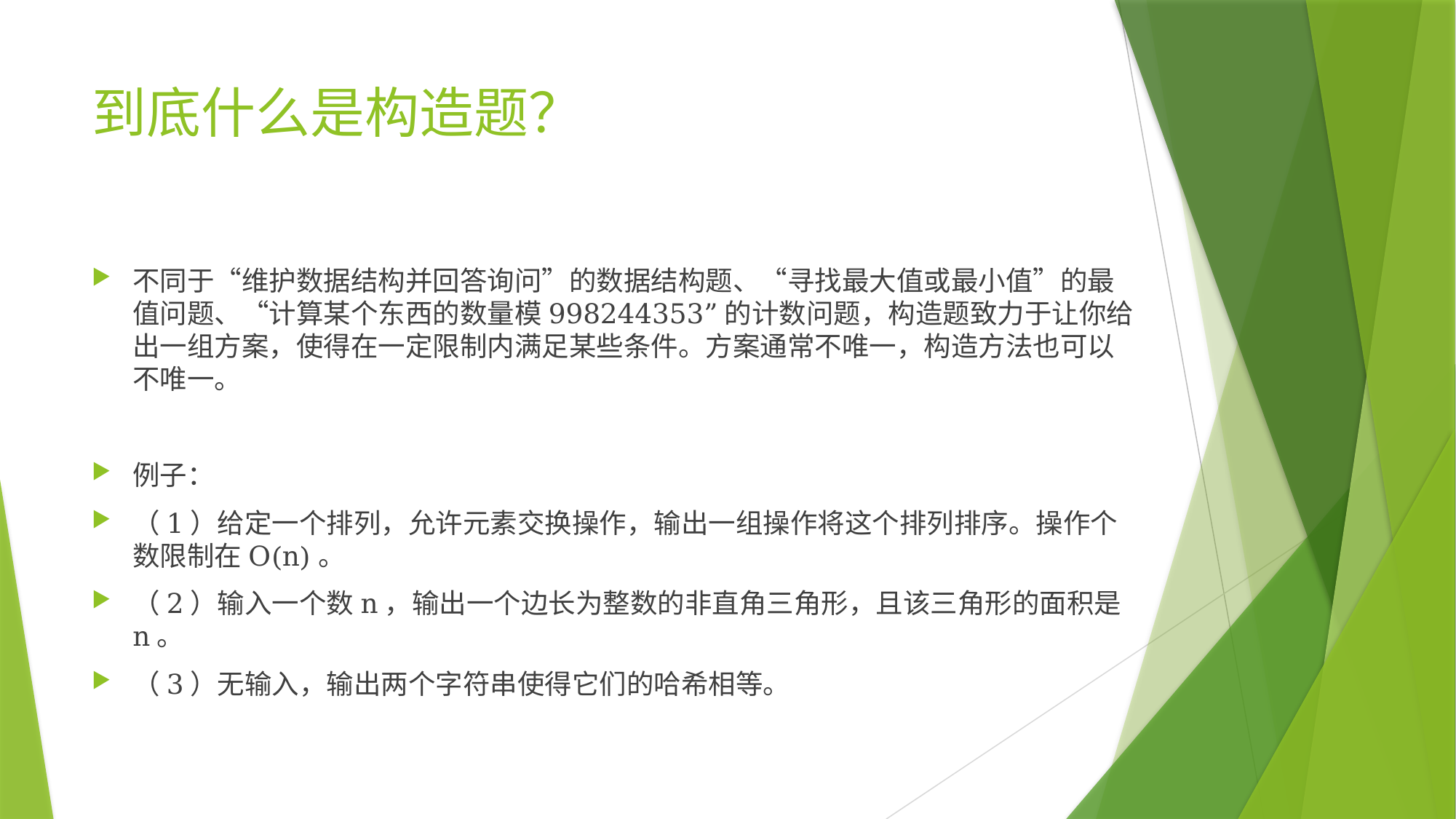

# 到底什么是构造题？
不同于“维护数据结构并回答询问”的数据结构题、“寻找最大值或最小值”的最值问题、“计算某个东西的数量模998244353”的计数问题，构造题致力于让你给出一组方案，使得在一定限制内满足某些条件。方案通常不唯一，构造方法也可以不唯一。

例子：
（1）给定一个排列，允许元素交换操作，输出一组操作将这个排列排序。操作个数限制在O(n)。
（2）输入一个数n，输出一个边长为整数的非直角三角形，且该三角形的面积是n。
（3）无输入，输出两个字符串使得它们的哈希相等。